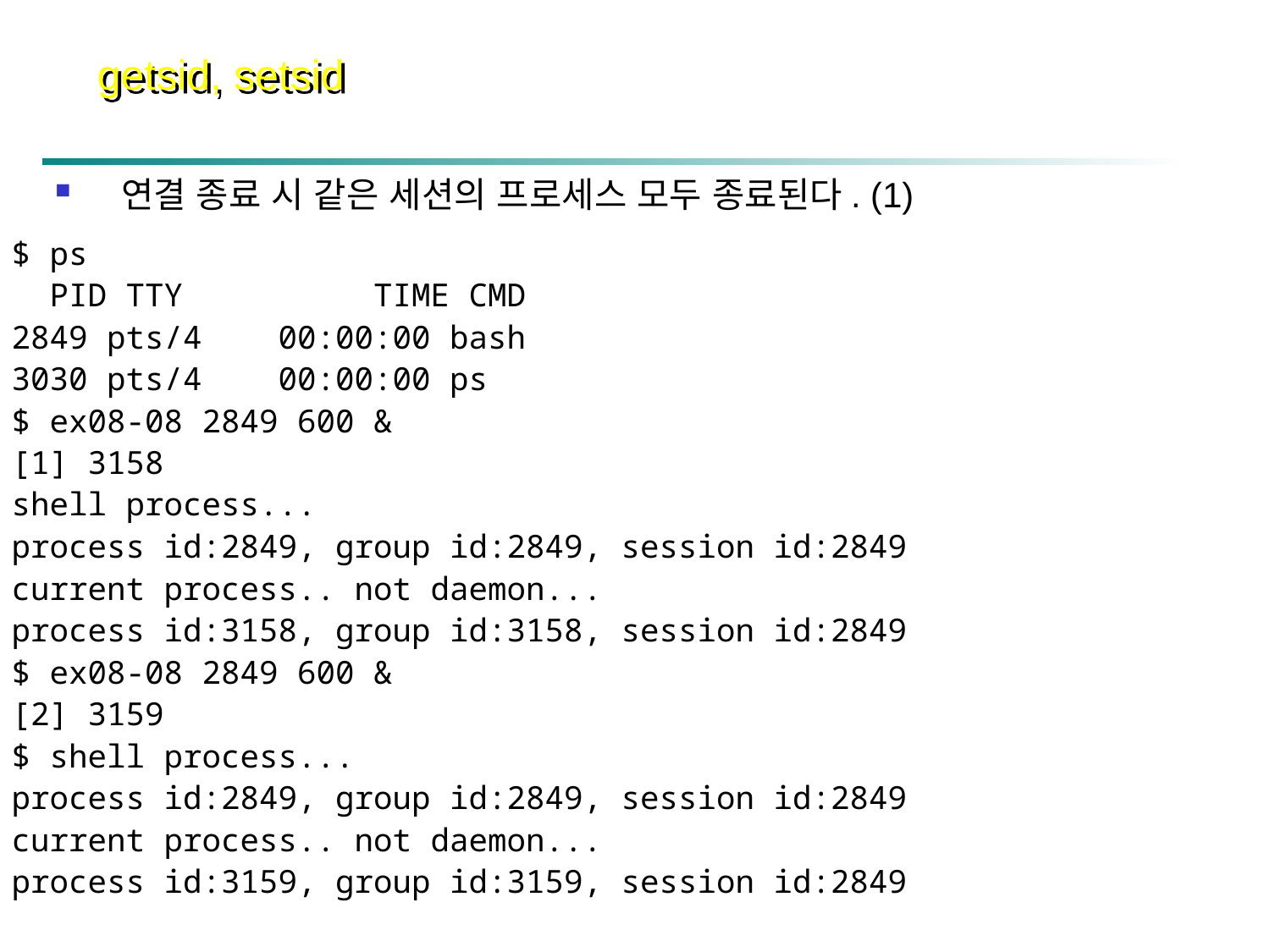

getsid, setsid
 연결 종료 시 같은 세션의 프로세스 모두 종료된다. (1)
$ ps
  PID TTY          TIME CMD
2849 pts/4    00:00:00 bash
3030 pts/4    00:00:00 ps
$ ex08-08 2849 600 &
[1] 3158
shell process...
process id:2849, group id:2849, session id:2849
current process.. not daemon...
process id:3158, group id:3158, session id:2849
$ ex08-08 2849 600 &
[2] 3159
$ shell process...
process id:2849, group id:2849, session id:2849
current process.. not daemon...
process id:3159, group id:3159, session id:2849